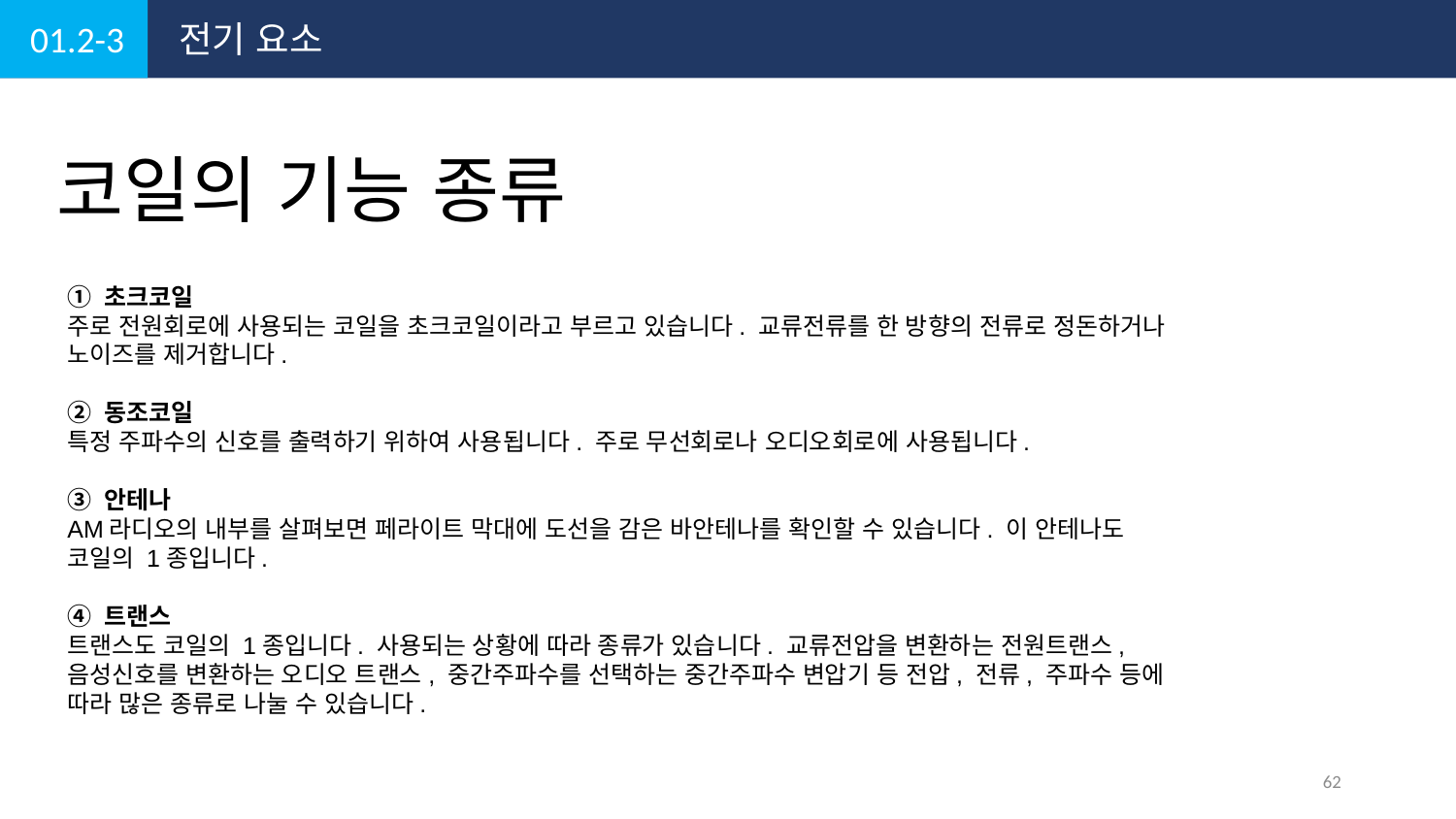

01.2-3
전기 요소
코일의 기능 종류
① 초크코일
주로 전원회로에 사용되는 코일을 초크코일이라고 부르고 있습니다. 교류전류를 한 방향의 전류로 정돈하거나 노이즈를 제거합니다.
② 동조코일
특정 주파수의 신호를 출력하기 위하여 사용됩니다. 주로 무선회로나 오디오회로에 사용됩니다.
③ 안테나
AM라디오의 내부를 살펴보면 페라이트 막대에 도선을 감은 바안테나를 확인할 수 있습니다. 이 안테나도 코일의 1종입니다.
④ 트랜스
트랜스도 코일의 1종입니다. 사용되는 상황에 따라 종류가 있습니다. 교류전압을 변환하는 전원트랜스, 음성신호를 변환하는 오디오 트랜스, 중간주파수를 선택하는 중간주파수 변압기 등 전압, 전류, 주파수 등에 따라 많은 종류로 나눌 수 있습니다.
62